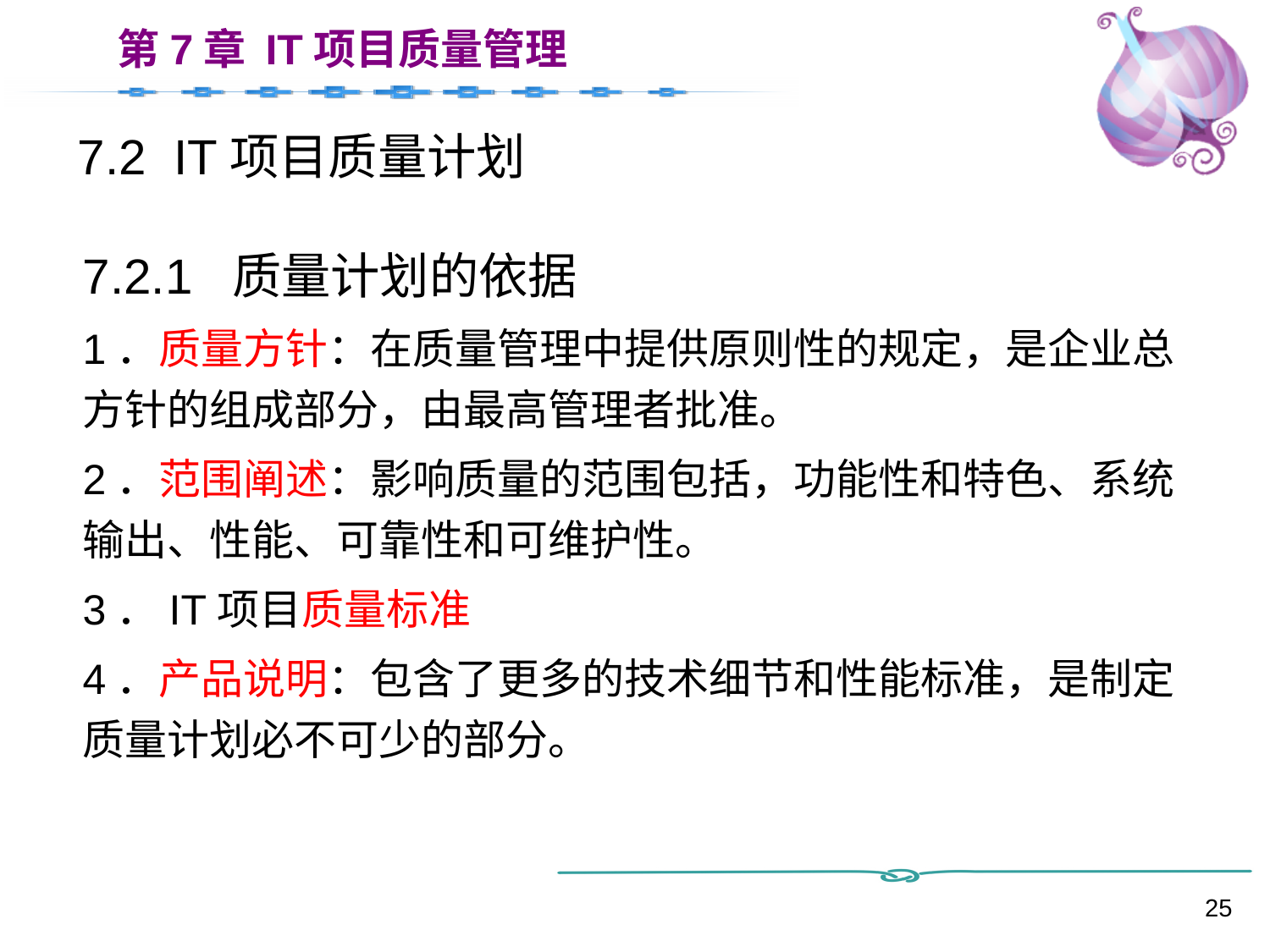

# 7.2  IT项目质量计划
7.2.1  质量计划的依据
1．质量方针：在质量管理中提供原则性的规定，是企业总方针的组成部分，由最高管理者批准。
2．范围阐述：影响质量的范围包括，功能性和特色、系统输出、性能、可靠性和可维护性。
3．IT项目质量标准
4．产品说明：包含了更多的技术细节和性能标准，是制定质量计划必不可少的部分。
25